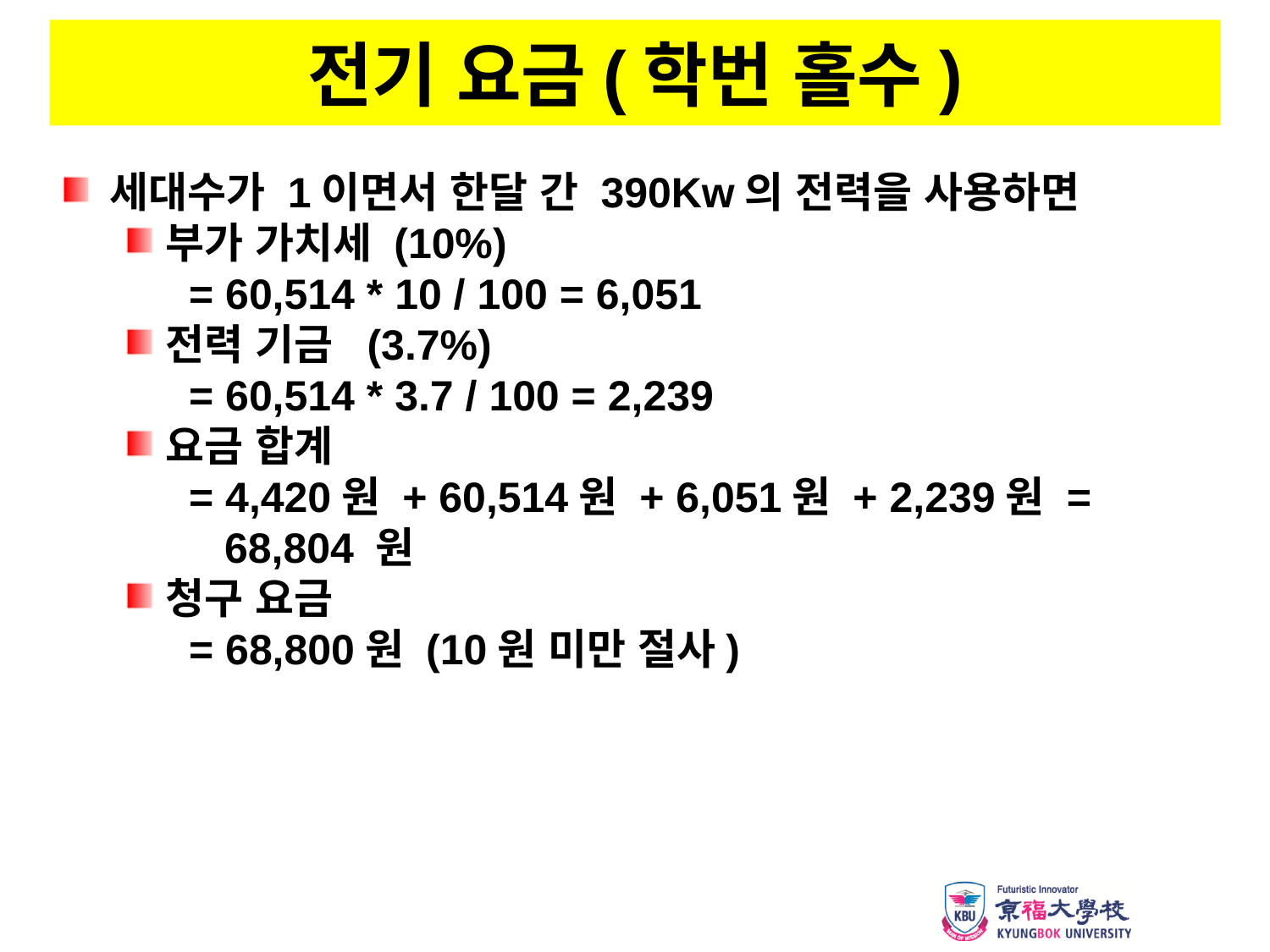

# 전기 요금(학번 홀수)
세대수가 1이면서 한달 간 390Kw의 전력을 사용하면
부가 가치세 (10%)
      = 60,514 * 10 / 100 = 6,051
전력 기금  (3.7%)
      = 60,514 * 3.7 / 100 = 2,239
요금 합계
      = 4,420원 + 60,514원 + 6,051원 + 2,239원 =
         68,804 원
청구 요금
      = 68,800원 (10원 미만 절사)